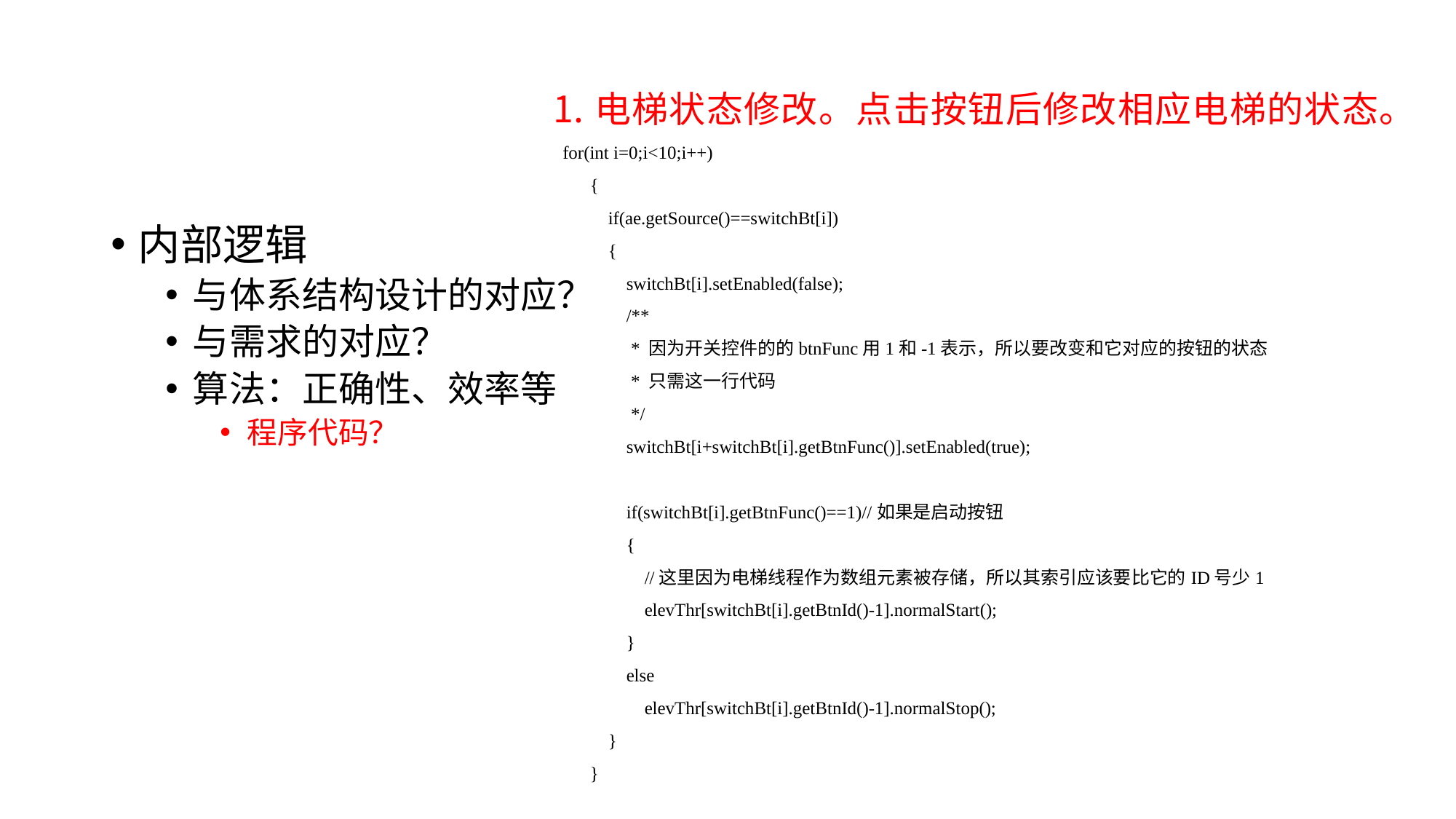

#
电梯状态修改。点击按钮后修改相应电梯的状态。
  for(int i=0;i<10;i++)
        {
            if(ae.getSource()==switchBt[i])
            {
                switchBt[i].setEnabled(false);
                /**
                 * 因为开关控件的的btnFunc用1和-1表示，所以要改变和它对应的按钮的状态
                 * 只需这一行代码
                 */
                switchBt[i+switchBt[i].getBtnFunc()].setEnabled(true);

                if(switchBt[i].getBtnFunc()==1)//如果是启动按钮
                {
                    //这里因为电梯线程作为数组元素被存储，所以其索引应该要比它的ID号少1
                    elevThr[switchBt[i].getBtnId()-1].normalStart();
                }
                else
                    elevThr[switchBt[i].getBtnId()-1].normalStop();
            }
        }

内部逻辑
与体系结构设计的对应？
与需求的对应？
算法：正确性、效率等
程序代码？